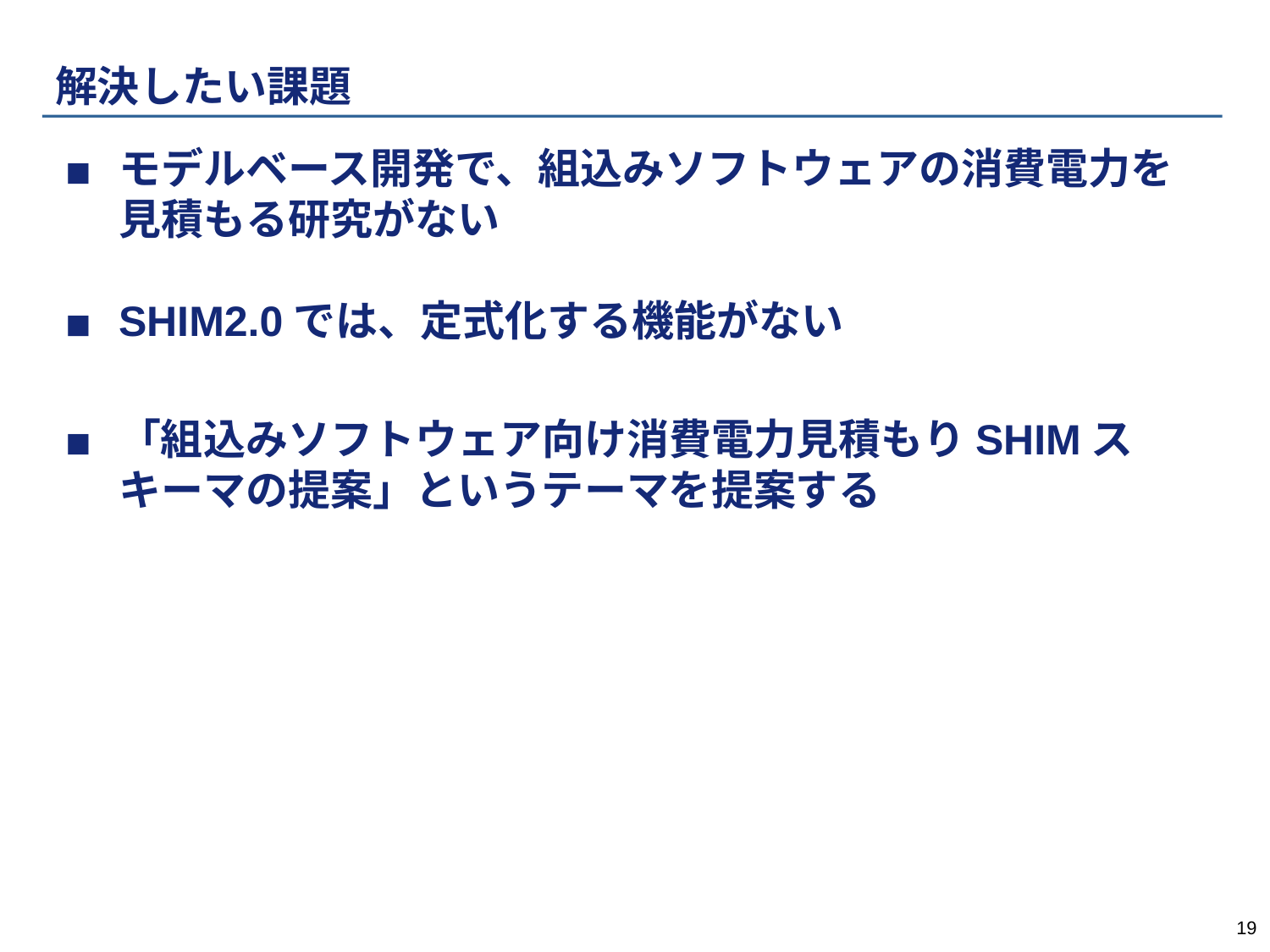

# 解決したい課題
モデルベース開発で、組込みソフトウェアの消費電力を見積もる研究がない

SHIM2.0では、定式化する機能がない

「組込みソフトウェア向け消費電力見積もりSHIMスキーマの提案」というテーマを提案する
19